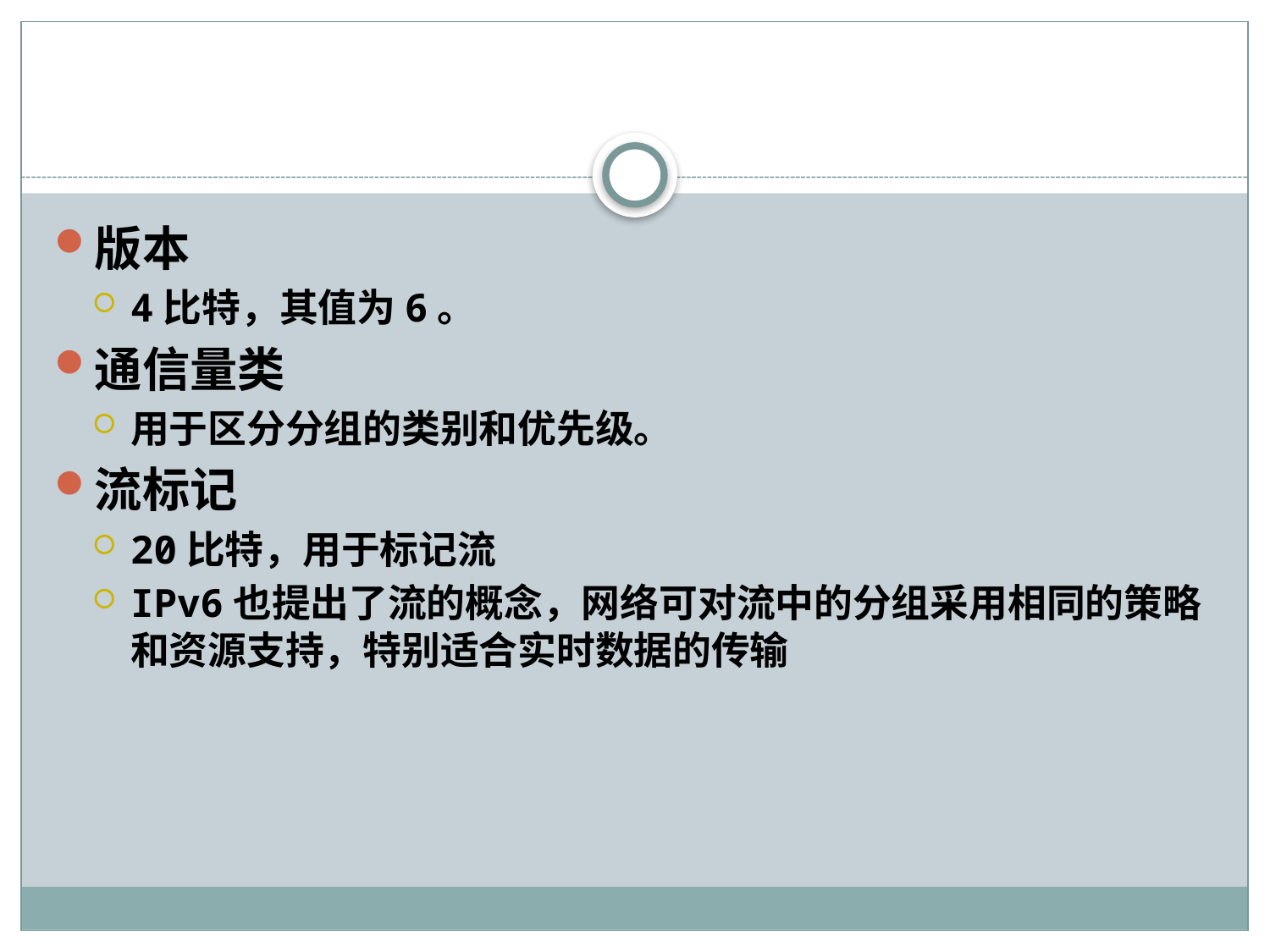

#
版本
4比特，其值为6。
通信量类
用于区分分组的类别和优先级。
流标记
20比特，用于标记流
IPv6也提出了流的概念，网络可对流中的分组采用相同的策略和资源支持，特别适合实时数据的传输